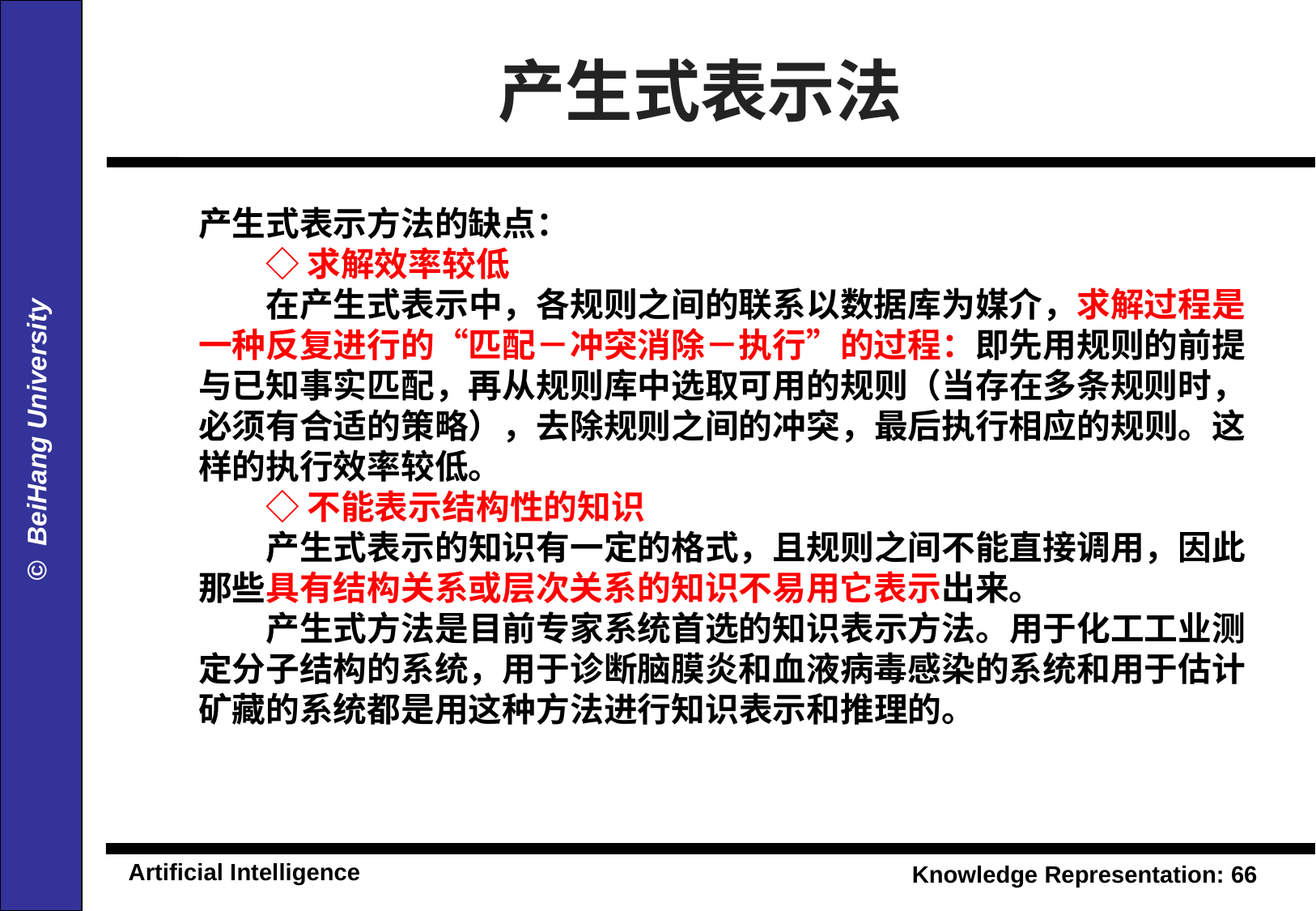

产生式表示法
产生式表示方法的缺点：
　　◇ 求解效率较低
　　在产生式表示中，各规则之间的联系以数据库为媒介，求解过程是一种反复进行的“匹配－冲突消除－执行”的过程：即先用规则的前提与已知事实匹配，再从规则库中选取可用的规则（当存在多条规则时，必须有合适的策略），去除规则之间的冲突，最后执行相应的规则。这样的执行效率较低。
　　◇ 不能表示结构性的知识
　　产生式表示的知识有一定的格式，且规则之间不能直接调用，因此那些具有结构关系或层次关系的知识不易用它表示出来。
　　产生式方法是目前专家系统首选的知识表示方法。用于化工工业测定分子结构的系统，用于诊断脑膜炎和血液病毒感染的系统和用于估计矿藏的系统都是用这种方法进行知识表示和推理的。